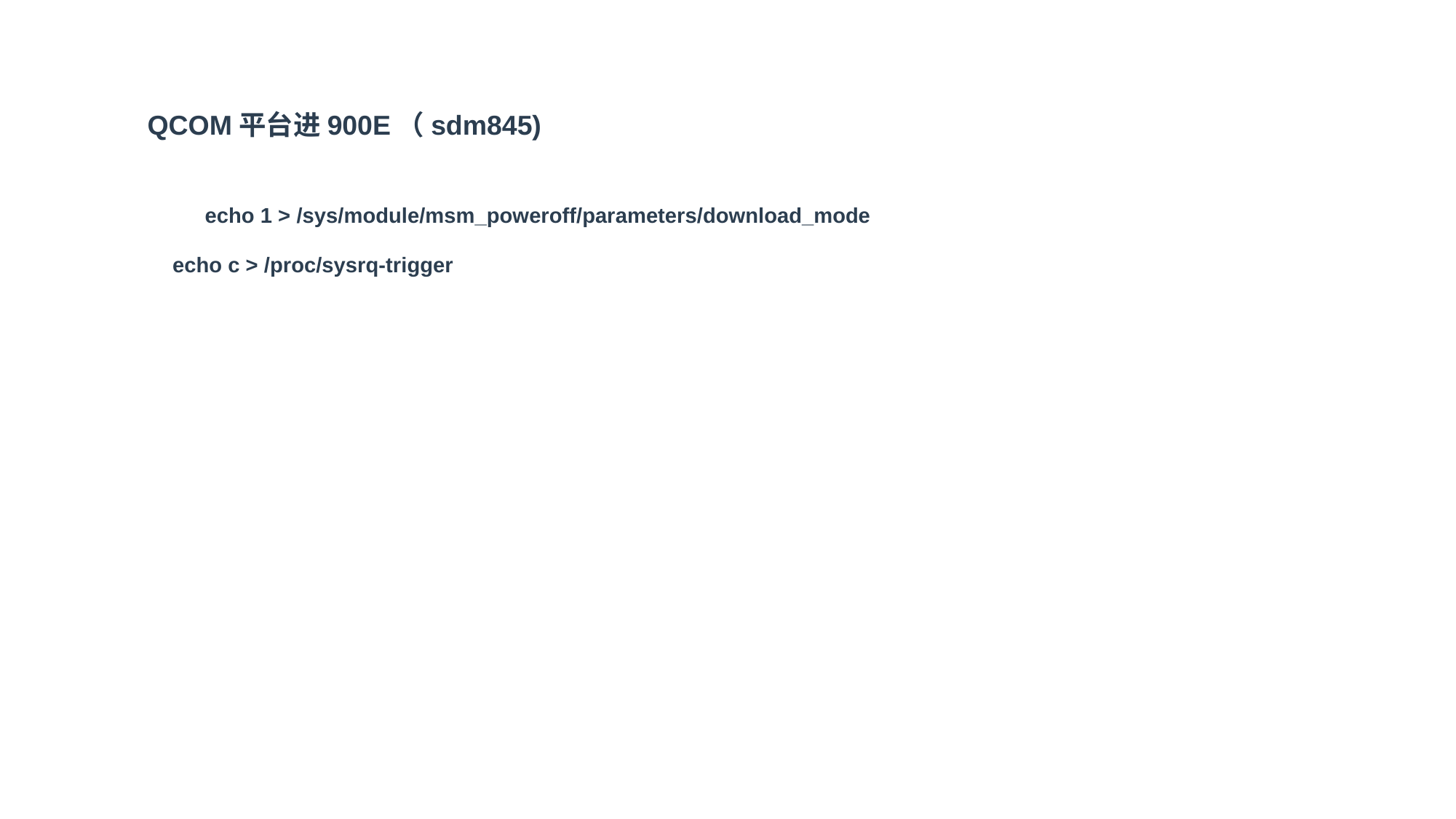

QCOM平台进900E（sdm845)
echo 1 > /sys/module/msm_poweroff/parameters/download_mode
echo c > /proc/sysrq-trigger